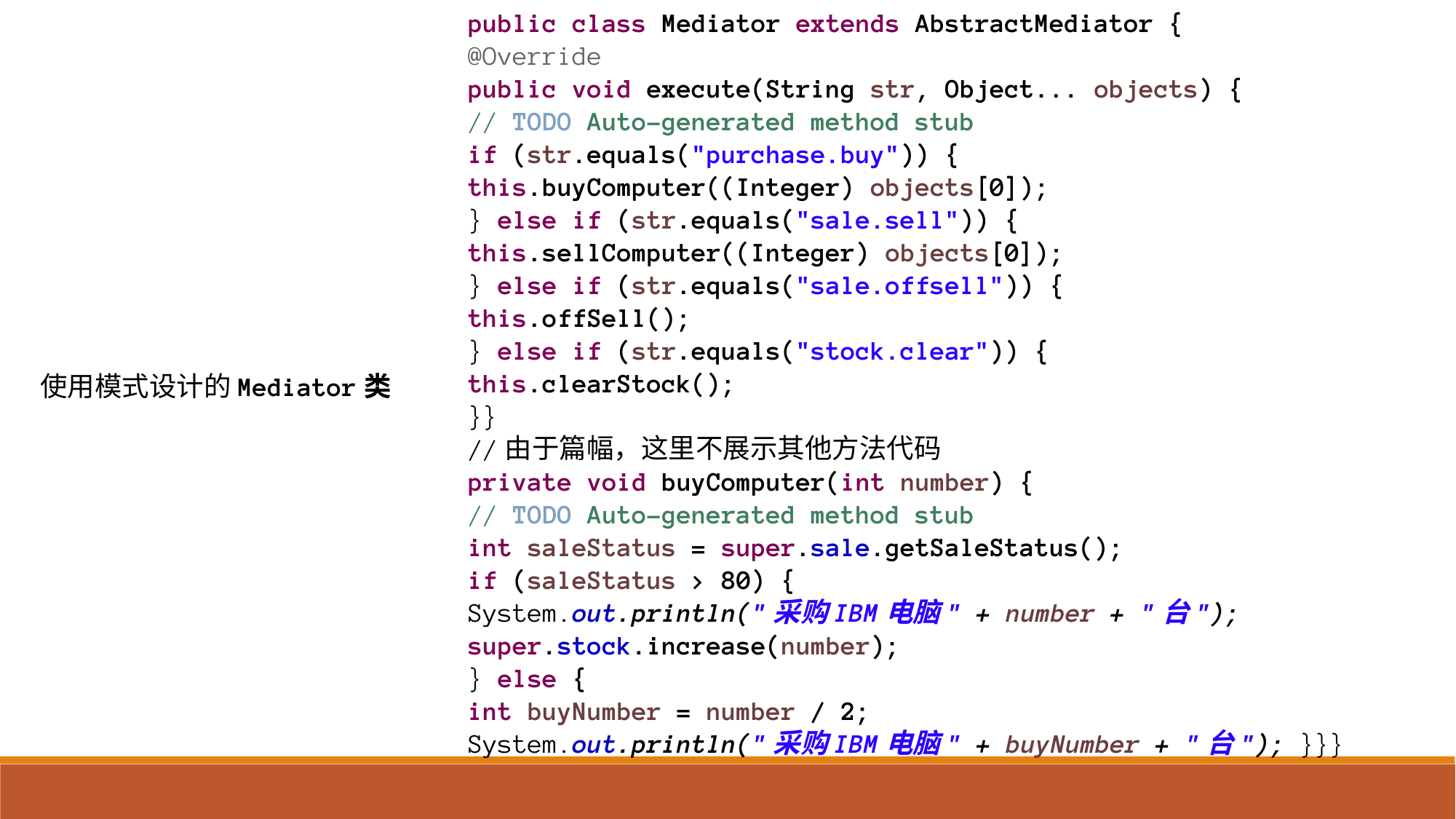

public class Mediator extends AbstractMediator {
@Override
public void execute(String str, Object... objects) {
// TODO Auto-generated method stub
if (str.equals("purchase.buy")) {
this.buyComputer((Integer) objects[0]);
} else if (str.equals("sale.sell")) {
this.sellComputer((Integer) objects[0]);
} else if (str.equals("sale.offsell")) {
this.offSell();
} else if (str.equals("stock.clear")) {
this.clearStock();
}}
//由于篇幅，这里不展示其他方法代码
private void buyComputer(int number) {
// TODO Auto-generated method stub
int saleStatus = super.sale.getSaleStatus();
if (saleStatus > 80) {
System.out.println("采购IBM电脑" + number + "台");
super.stock.increase(number);
} else {
int buyNumber = number / 2;
System.out.println("采购IBM电脑" + buyNumber + "台"); }}}
使用模式设计的Mediator类